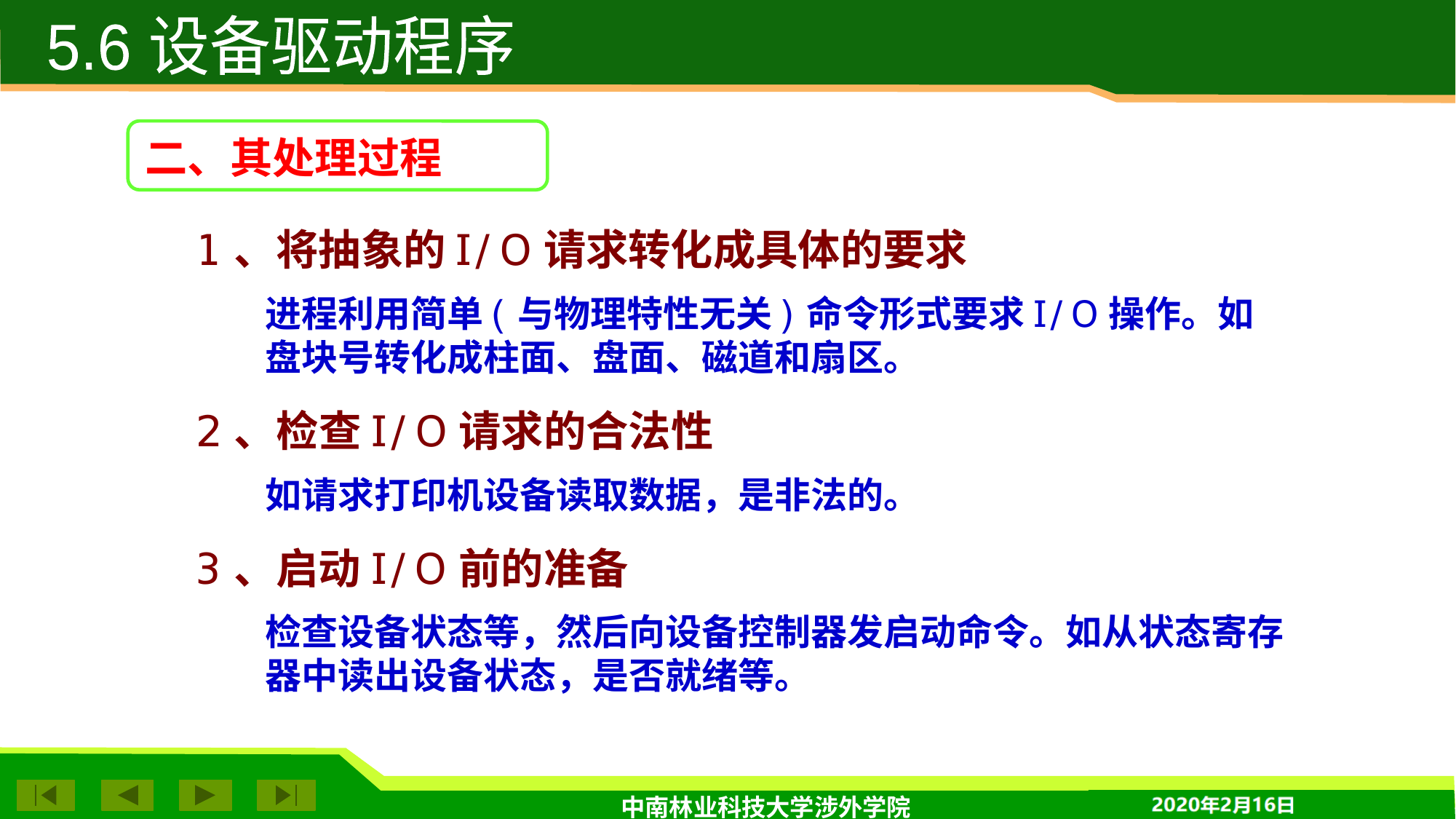

5.6 设备驱动程序

二、其处理过程
1、将抽象的I/O请求转化成具体的要求
进程利用简单(与物理特性无关)命令形式要求I/O操作。如盘块号转化成柱面、盘面、磁道和扇区。
2、检查I/O请求的合法性
如请求打印机设备读取数据，是非法的。
3、启动I/O前的准备
检查设备状态等，然后向设备控制器发启动命令。如从状态寄存器中读出设备状态，是否就绪等。